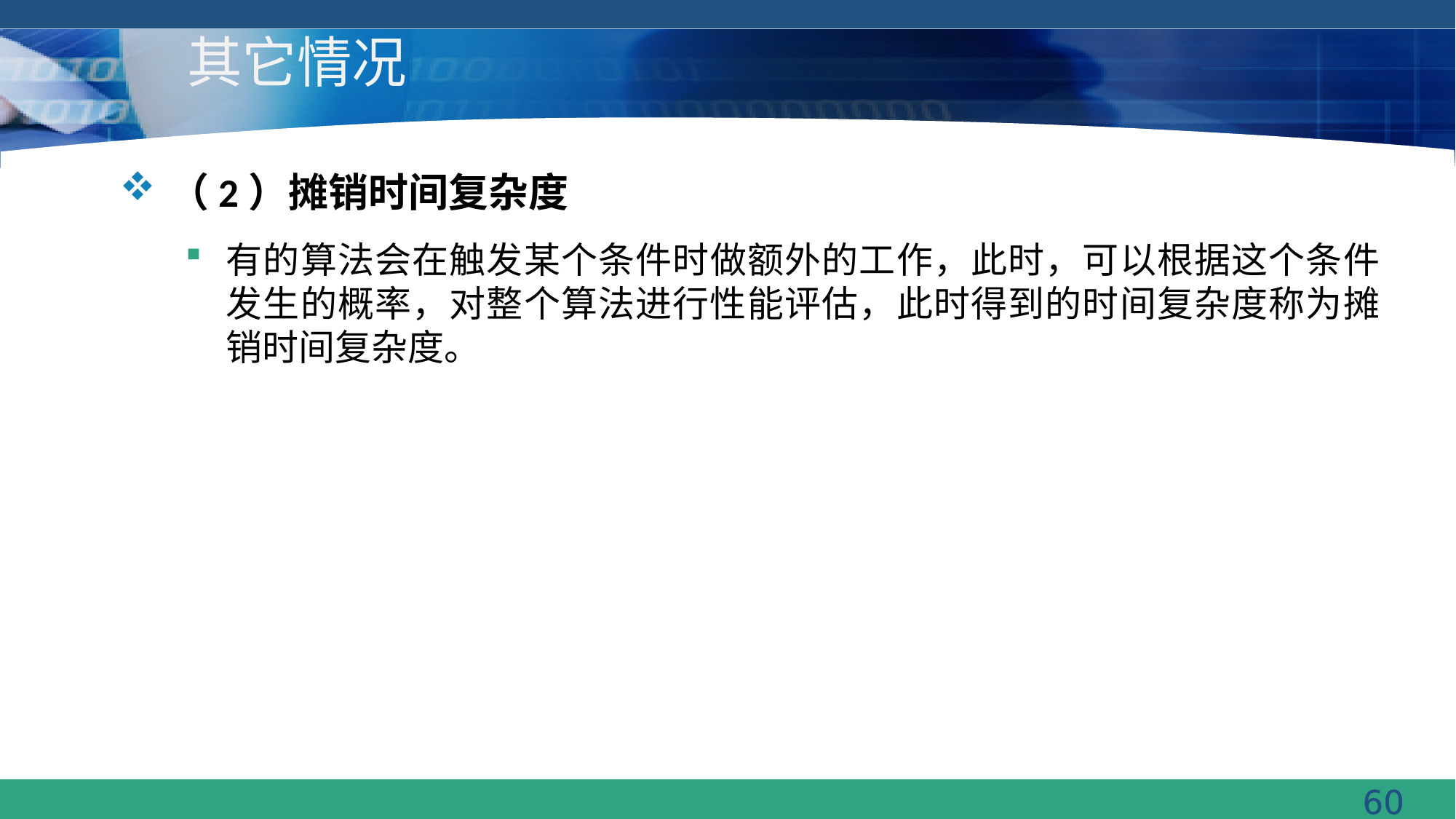

# 其它情况
（2）摊销时间复杂度
有的算法会在触发某个条件时做额外的工作，此时，可以根据这个条件发生的概率，对整个算法进行性能评估，此时得到的时间复杂度称为摊销时间复杂度。